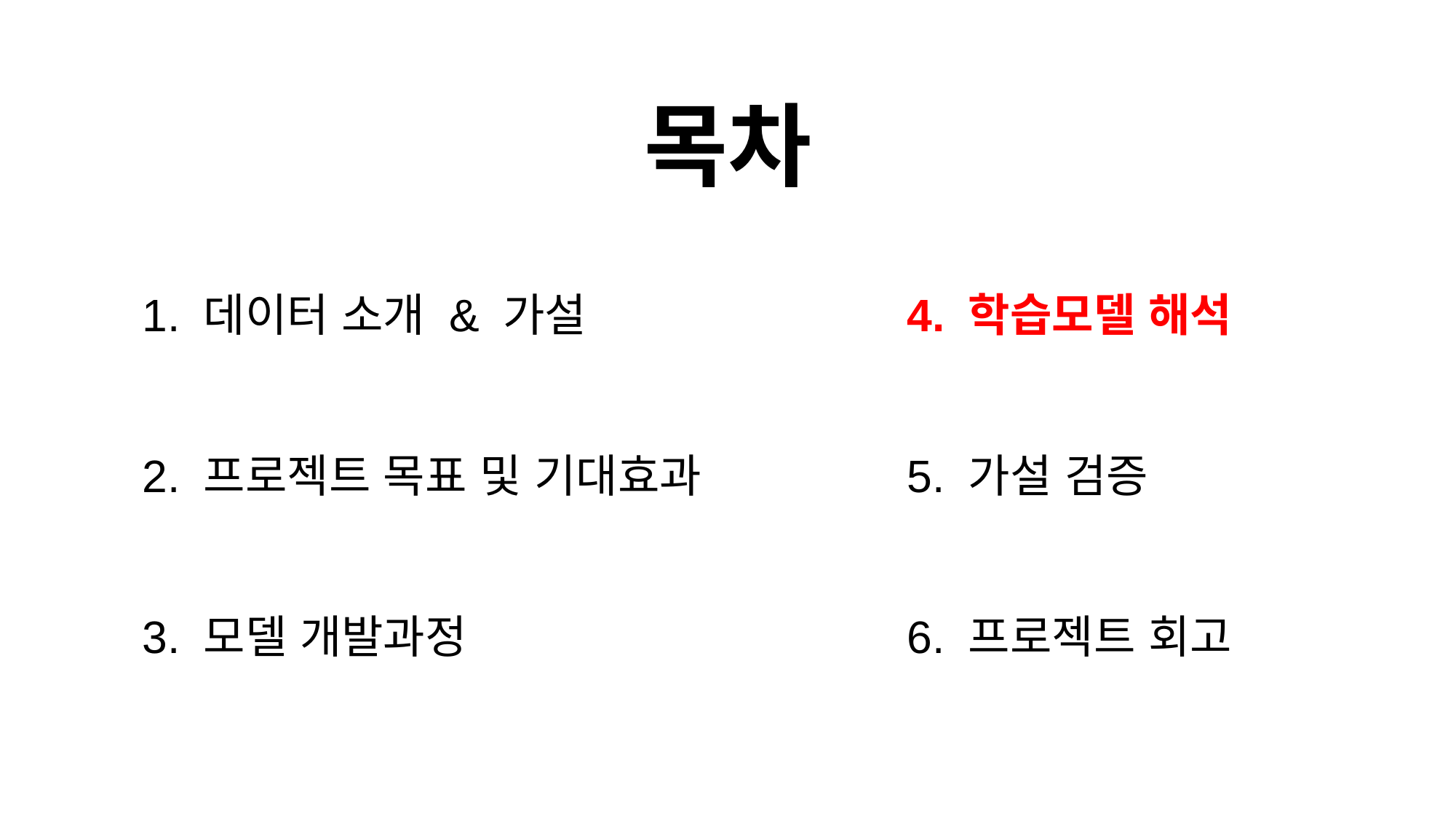

# 목차
1. 데이터 소개 & 가설

2. 프로젝트 목표 및 기대효과

3. 모델 개발과정
4. 학습모델 해석

5. 가설 검증

6. 프로젝트 회고